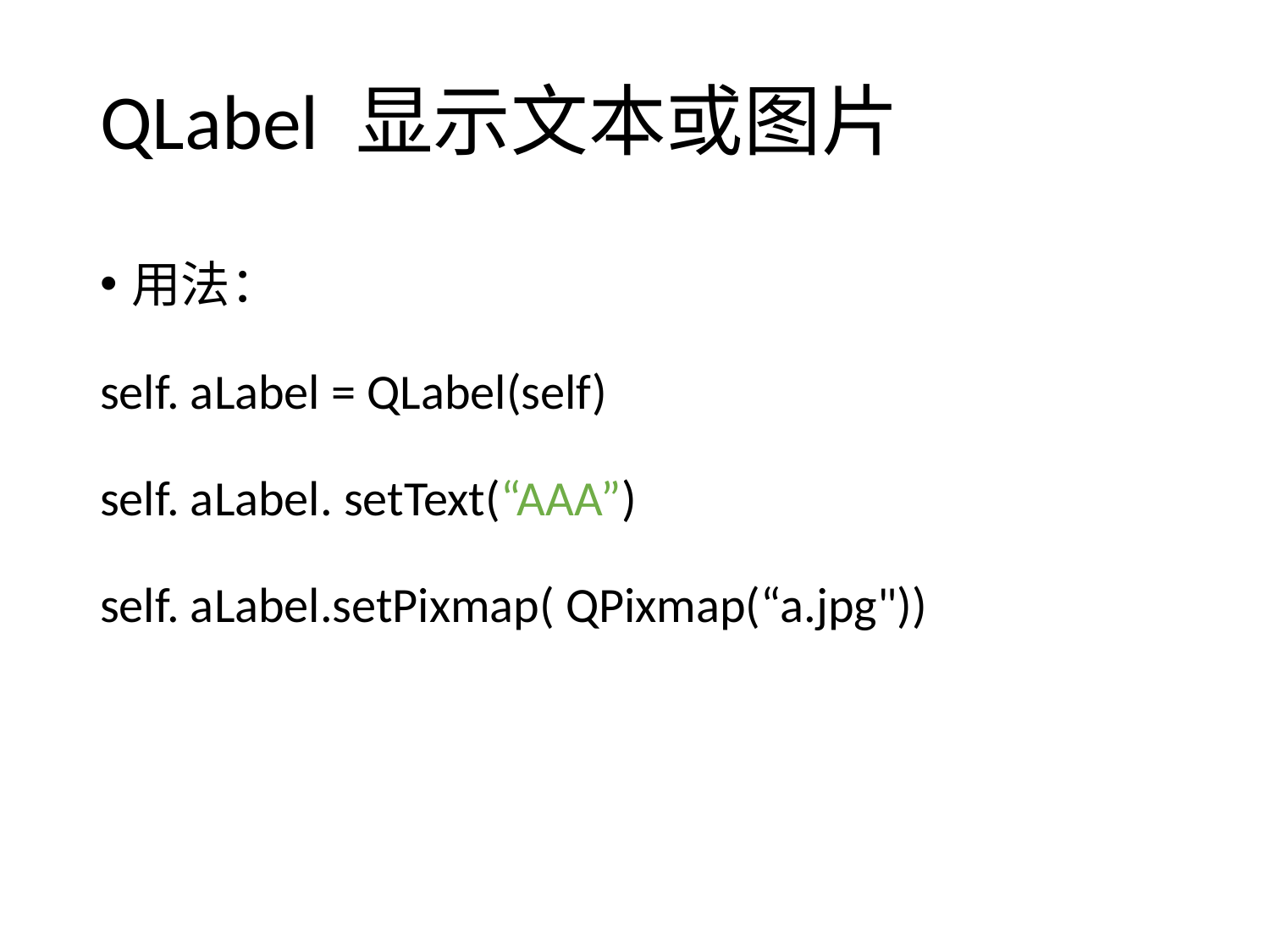

# QLabel 显示文本或图片
用法：
self. aLabel = QLabel(self)
self. aLabel. setText(“AAA”)
self. aLabel.setPixmap( QPixmap(“a.jpg"))